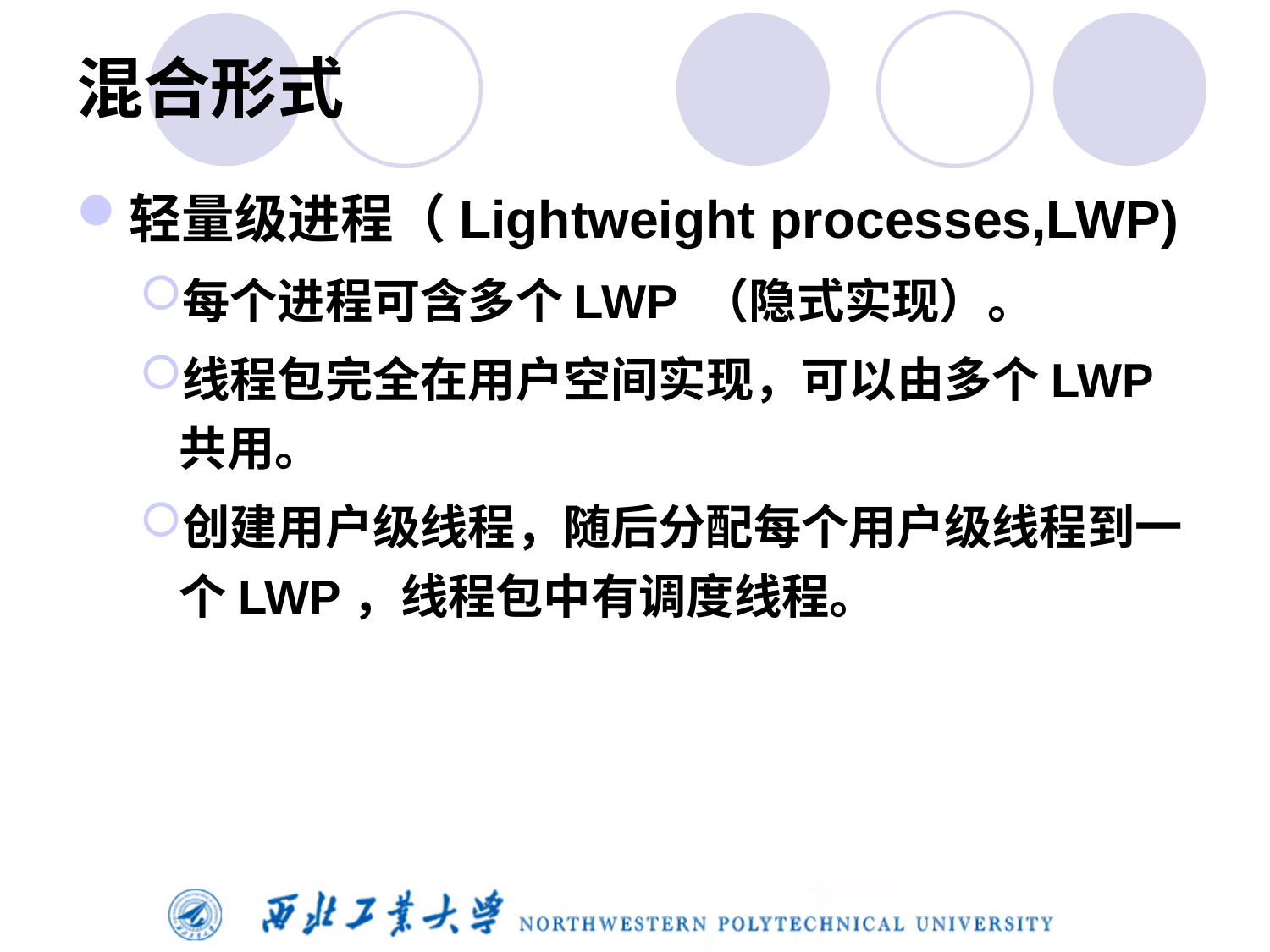

# 混合形式
轻量级进程（Lightweight processes,LWP)
每个进程可含多个LWP （隐式实现）。
线程包完全在用户空间实现，可以由多个LWP共用。
创建用户级线程，随后分配每个用户级线程到一个LWP，线程包中有调度线程。